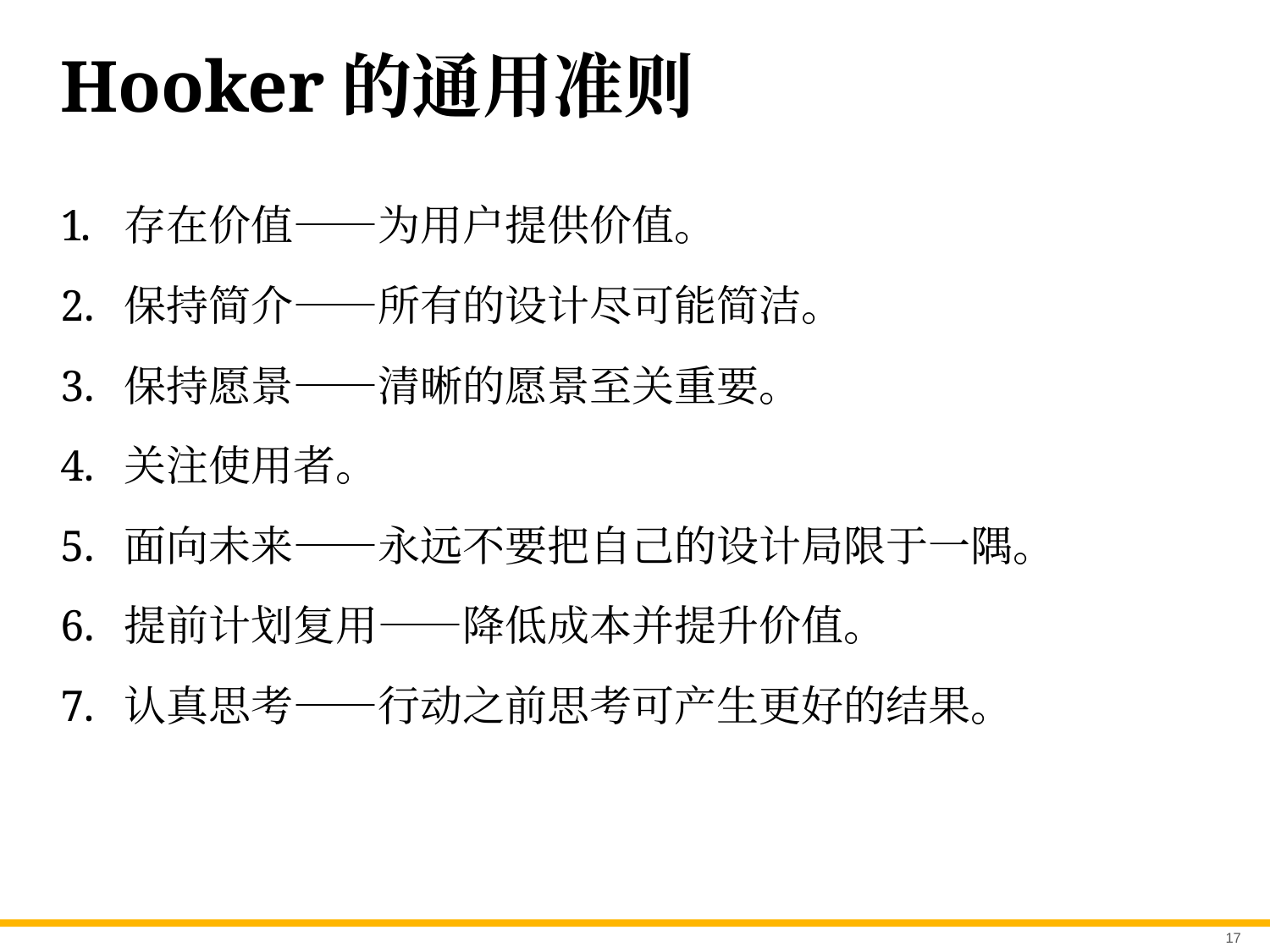

# Hooker的通用准则
存在价值——为用户提供价值。
保持简介——所有的设计尽可能简洁。
保持愿景——清晰的愿景至关重要。
关注使用者。
面向未来——永远不要把自己的设计局限于一隅。
提前计划复用——降低成本并提升价值。
认真思考——行动之前思考可产生更好的结果。
17